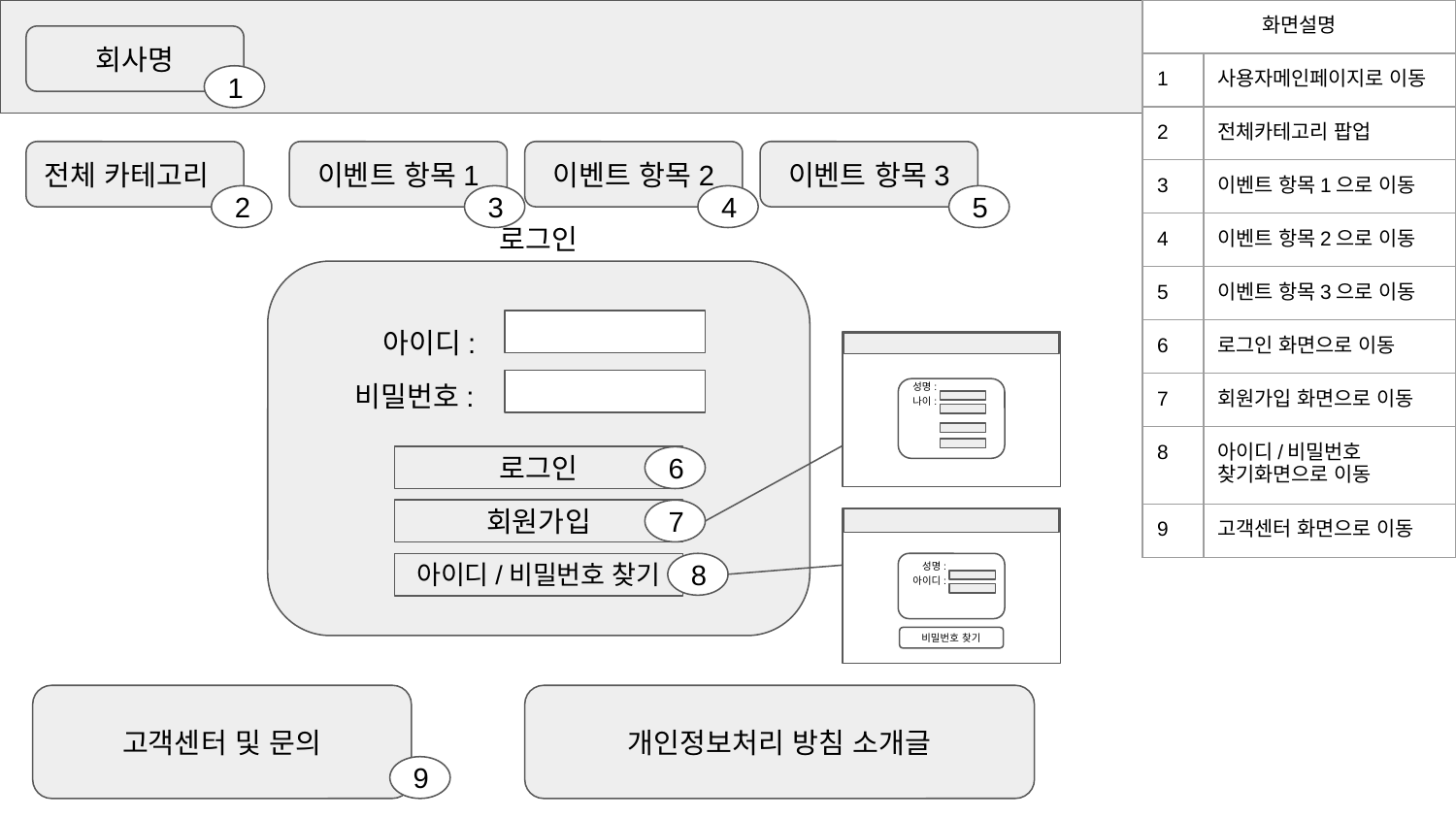

| 화면설명 |  |
| --- | --- |
| 1 | 사용자메인페이지로 이동 |
| 2 | 전체카테고리 팝업 |
| 3 | 이벤트 항목1으로 이동 |
| 4 | 이벤트 항목2으로 이동 |
| 5 | 이벤트 항목3으로 이동 |
| 6 | 로그인 화면으로 이동 |
| 7 | 회원가입 화면으로 이동 |
| 8 | 아이디/비밀번호 찾기화면으로 이동 |
| 9 | 고객센터 화면으로 이동 |
회사명
1
전체 카테고리
이벤트 항목1
이벤트 항목2
이벤트 항목3
4
2
3
5
로그인

아이디:

비밀번호:

성명:

나이:

로그인
6
회원가입
7

8
아이디/비밀번호 찾기

성명:
아이디:

비밀번호 찾기
고객센터 및 문의
개인정보처리 방침 소개글
9